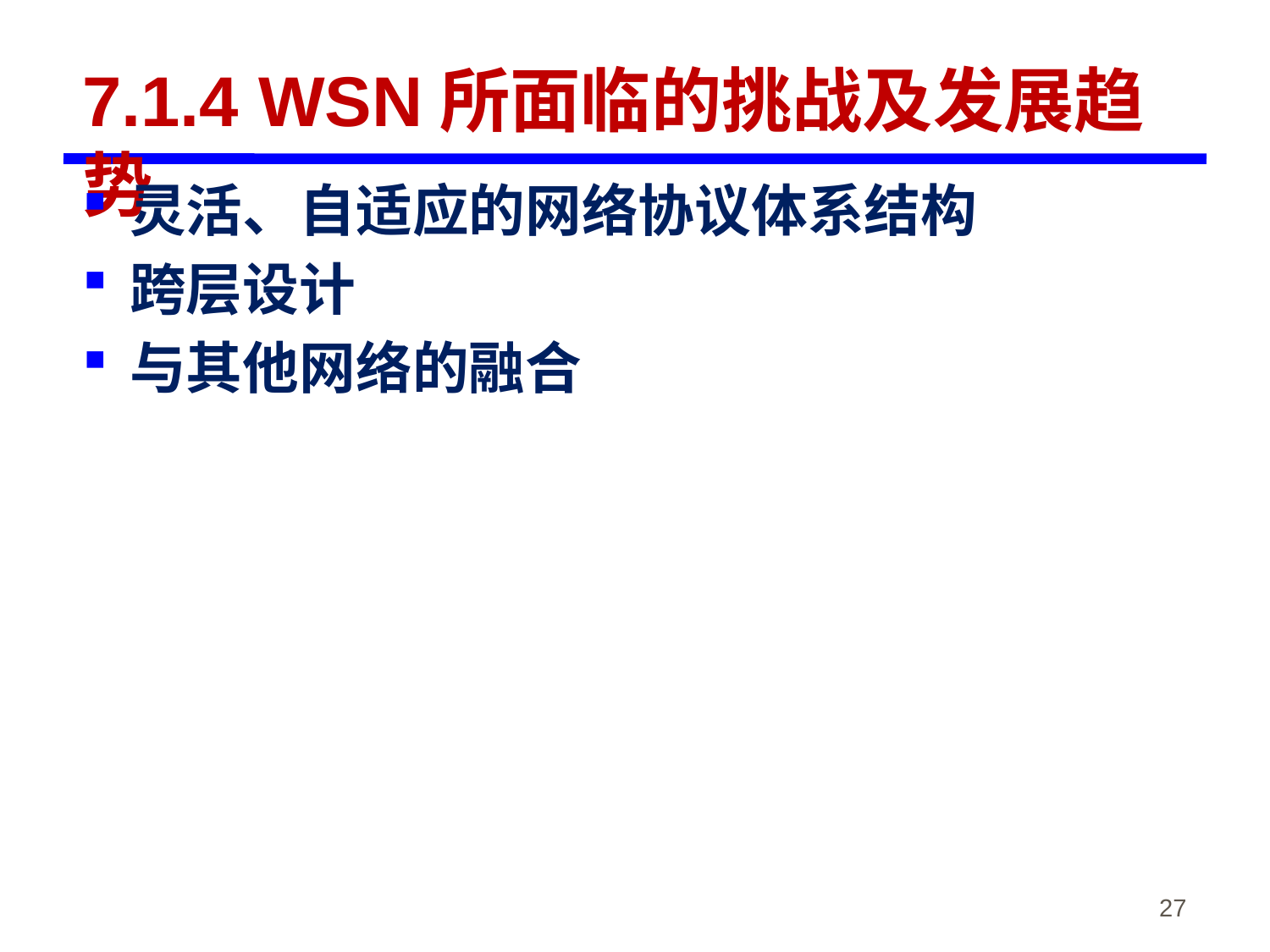

# 7.1.4 WSN所面临的挑战及发展趋势
灵活、自适应的网络协议体系结构
跨层设计
与其他网络的融合
《物联网概论》-韩毅刚
27